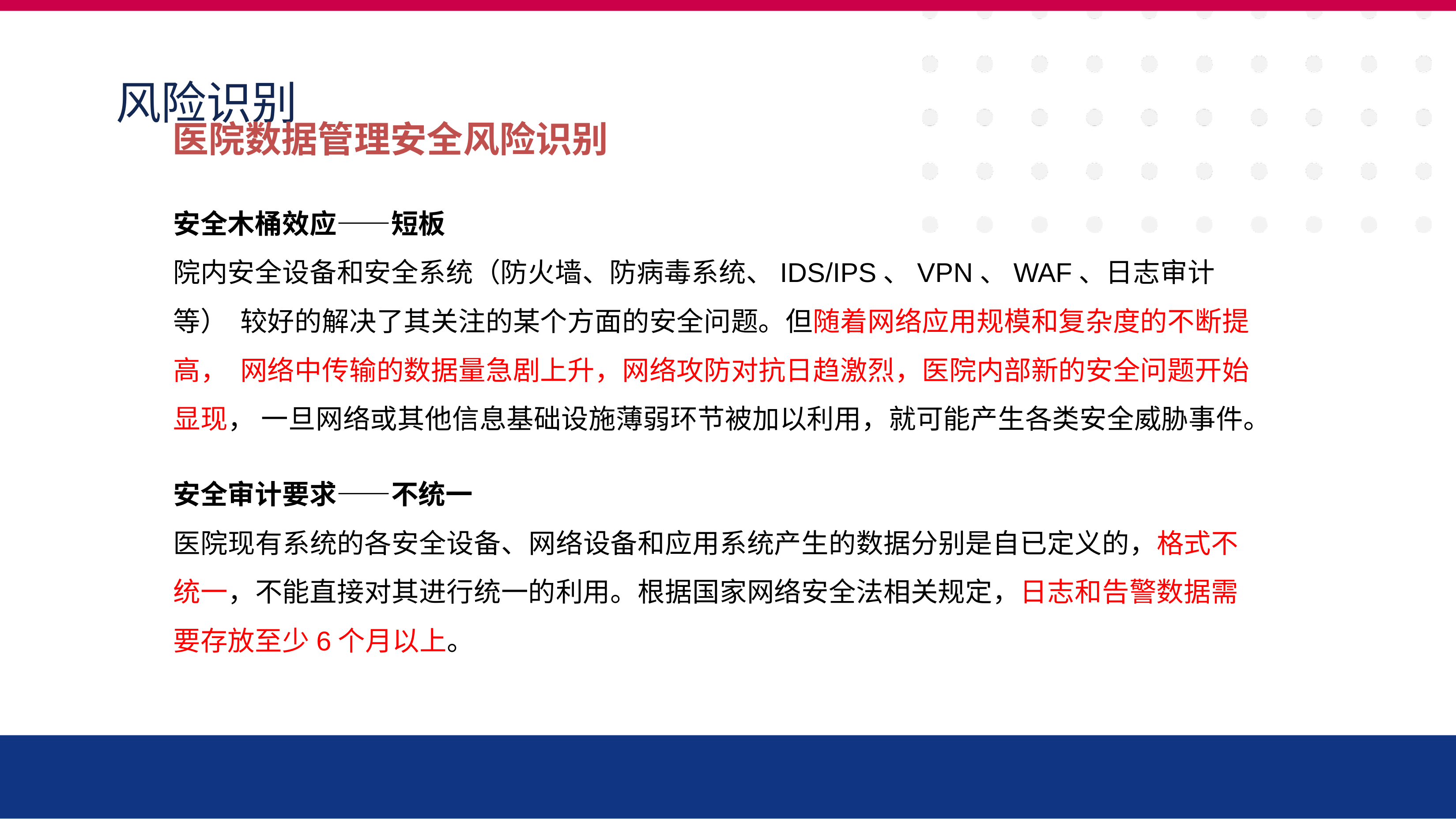

# 风险识别
医院数据管理安全风险识别

安全木桶效应——短板
院内安全设备和安全系统（防火墙、防病毒系统、IDS/IPS、VPN、WAF、日志审计等）  较好的解决了其关注的某个方面的安全问题。但随着网络应用规模和复杂度的不断提高，  网络中传输的数据量急剧上升，网络攻防对抗日趋激烈，医院内部新的安全问题开始显现， 一旦网络或其他信息基础设施薄弱环节被加以利用，就可能产生各类安全威胁事件。

安全审计要求——不统一
医院现有系统的各安全设备、网络设备和应用系统产生的数据分别是自已定义的，格式不 统一，不能直接对其进行统一的利用。根据国家网络安全法相关规定，日志和告警数据需 要存放至少6个月以上。